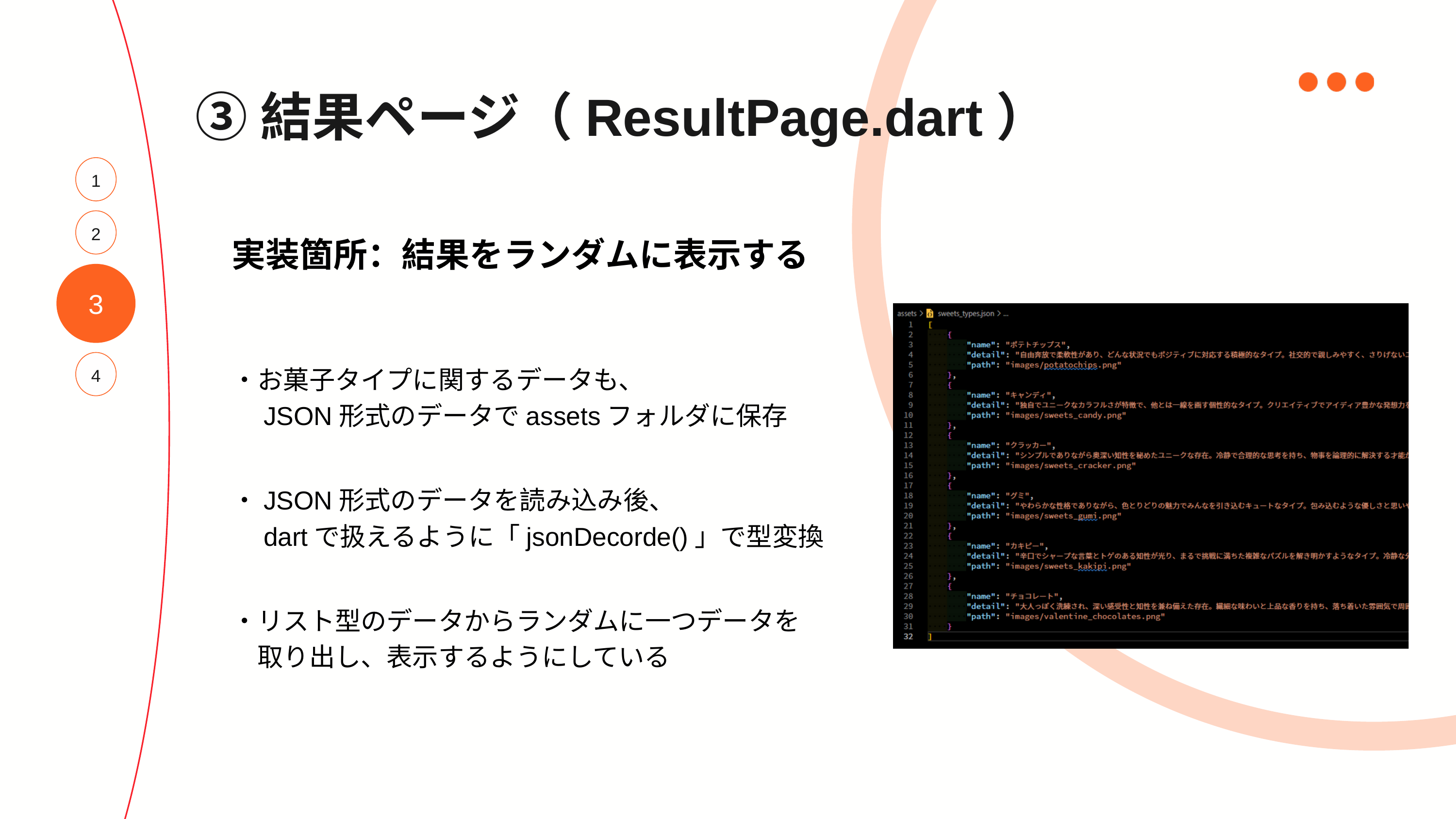

③結果ページ（ResultPage.dart）

1

2
実装箇所：結果をランダムに表示する

3

4
・お菓子タイプに関するデータも、
　JSON形式のデータでassetsフォルダに保存
・JSON形式のデータを読み込み後、
　dartで扱えるように「jsonDecorde()」で型変換
・リスト型のデータからランダムに一つデータを
　取り出し、表示するようにしている